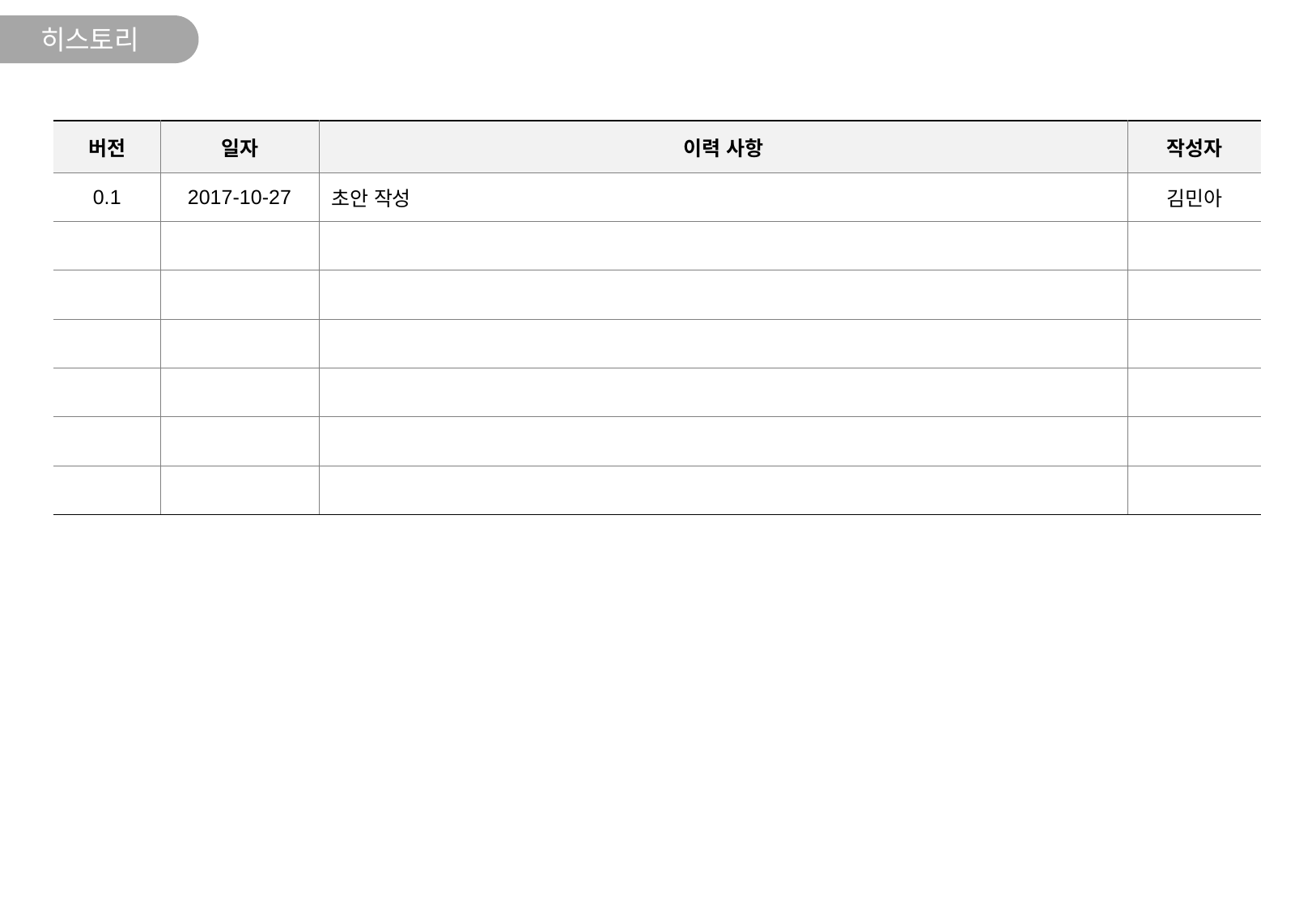

히스토리
| 버전 | 일자 | 이력 사항 | 작성자 |
| --- | --- | --- | --- |
| 0.1 | 2017-10-27 | 초안 작성 | 김민아 |
|  |  |  |  |
|  |  |  |  |
|  |  |  |  |
|  |  |  |  |
|  |  |  |  |
|  |  |  |  |